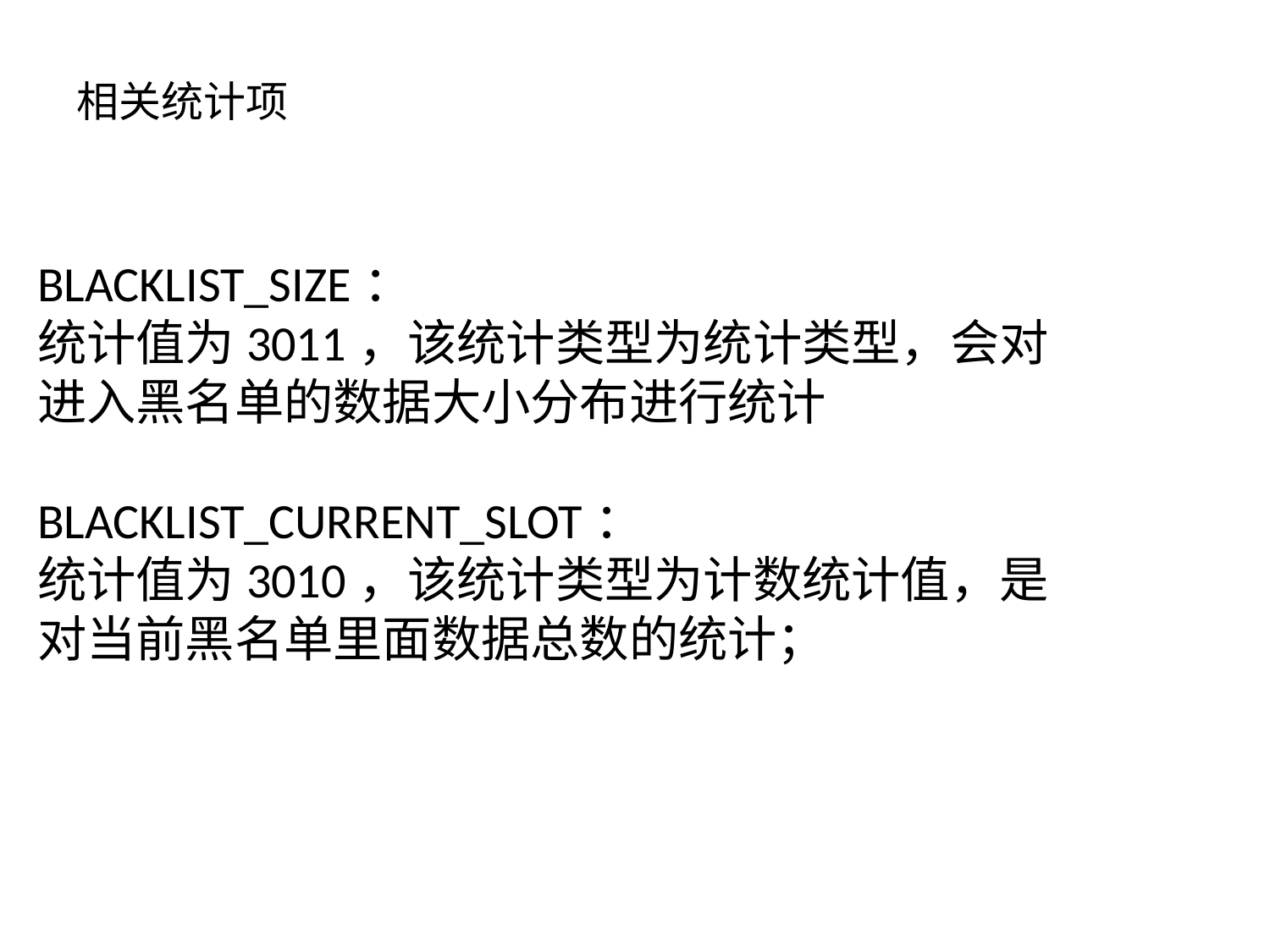

# 相关统计项
BLACKLIST_SIZE：
统计值为3011，该统计类型为统计类型，会对进入黑名单的数据大小分布进行统计

BLACKLIST_CURRENT_SLOT：
统计值为3010，该统计类型为计数统计值，是对当前黑名单里面数据总数的统计；